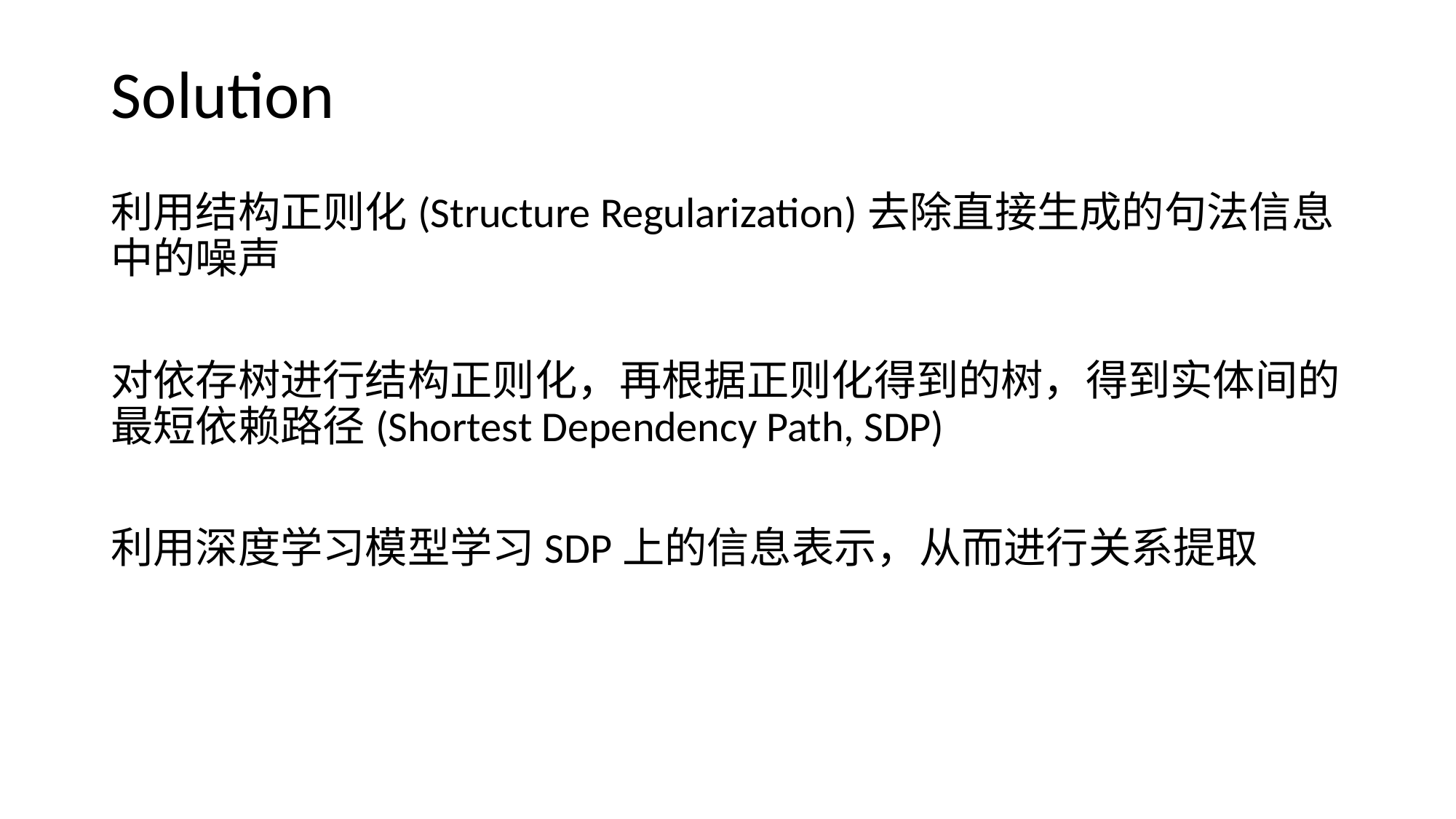

# Solution
利用结构正则化(Structure Regularization)去除直接生成的句法信息中的噪声

对依存树进行结构正则化，再根据正则化得到的树，得到实体间的最短依赖路径(Shortest Dependency Path, SDP)

利用深度学习模型学习SDP上的信息表示，从而进行关系提取